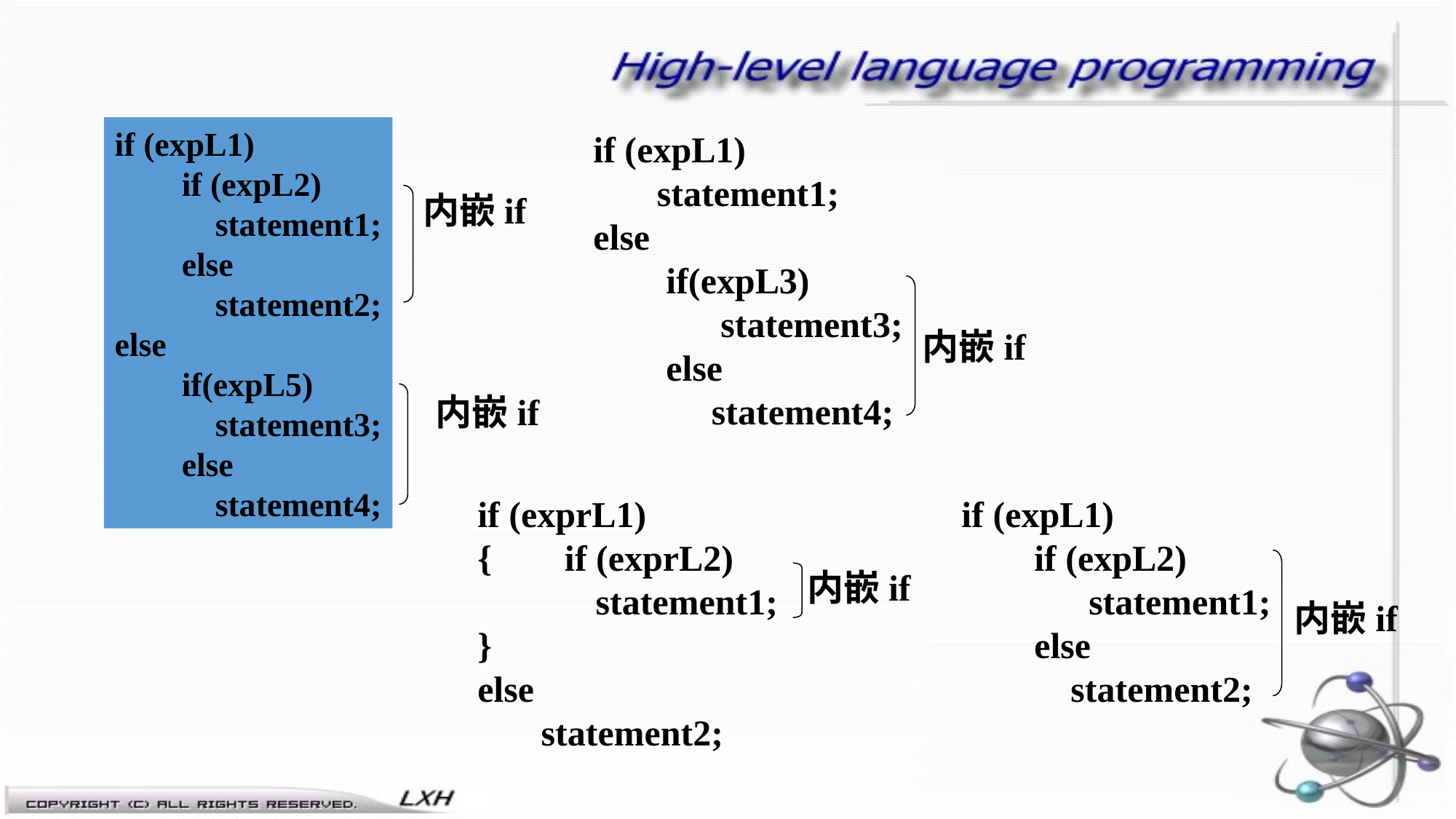

if (expL1)
        if (expL2)
            statement1;
        else
            statement2;
else
        if(expL5)
            statement3;
        else
            statement4;
内嵌if

内嵌if

if (expL1)
       statement1;
else
        if(expL3)
              statement3;
        else
             statement4;

内嵌if
if (exprL1)
{        if (exprL2)
             statement1;
}
else
       statement2;

内嵌if

if (expL1)
        if (expL2)
              statement1;
        else
            statement2;

内嵌if